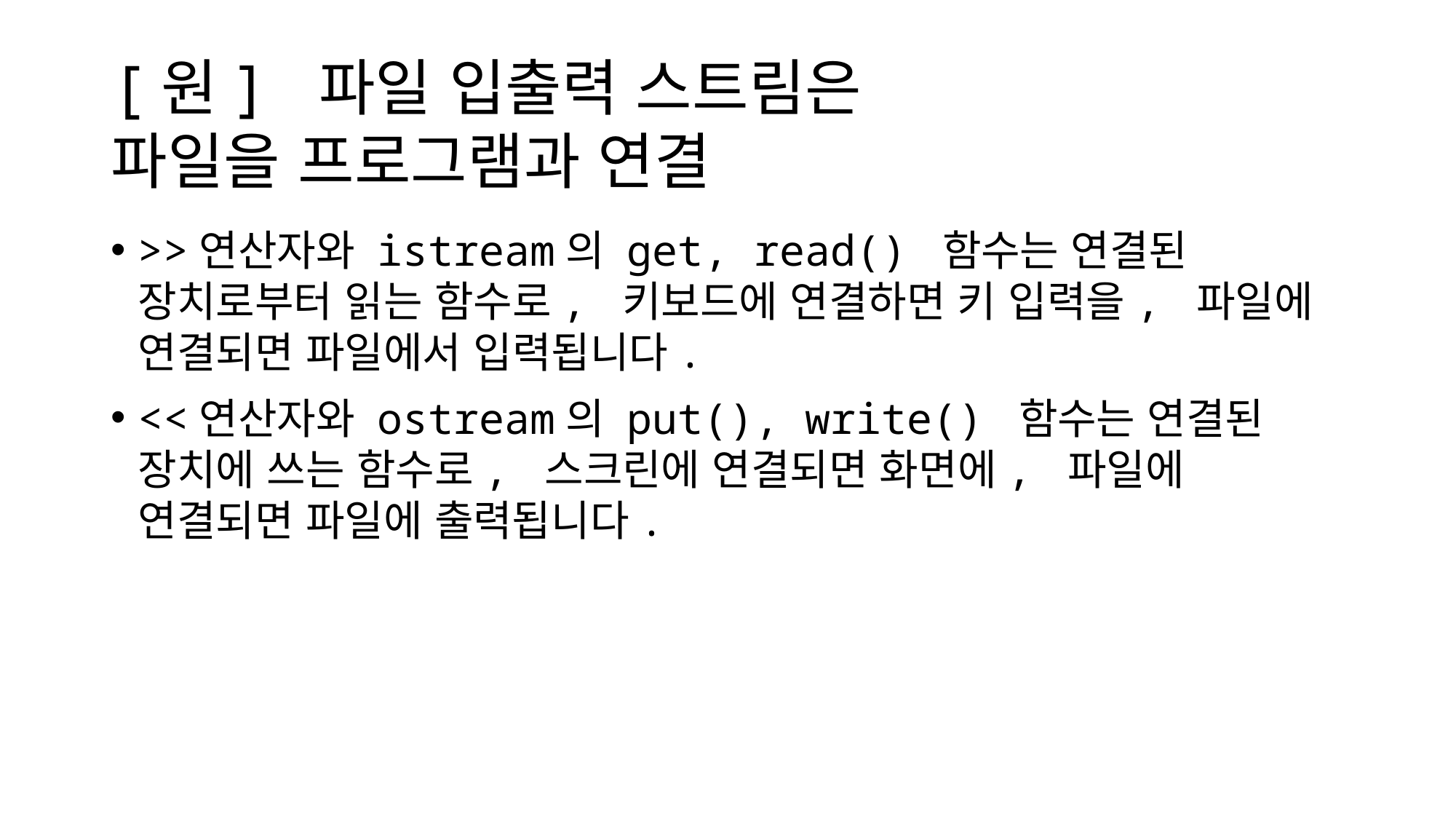

# [원] 파일 입출력 스트림은 파일을 프로그램과 연결
>>연산자와 istream의 get, read() 함수는 연결된 장치로부터 읽는 함수로, 키보드에 연결하면 키 입력을, 파일에 연결되면 파일에서 입력됩니다.
<<연산자와 ostream의 put(), write() 함수는 연결된 장치에 쓰는 함수로, 스크린에 연결되면 화면에, 파일에 연결되면 파일에 출력됩니다.